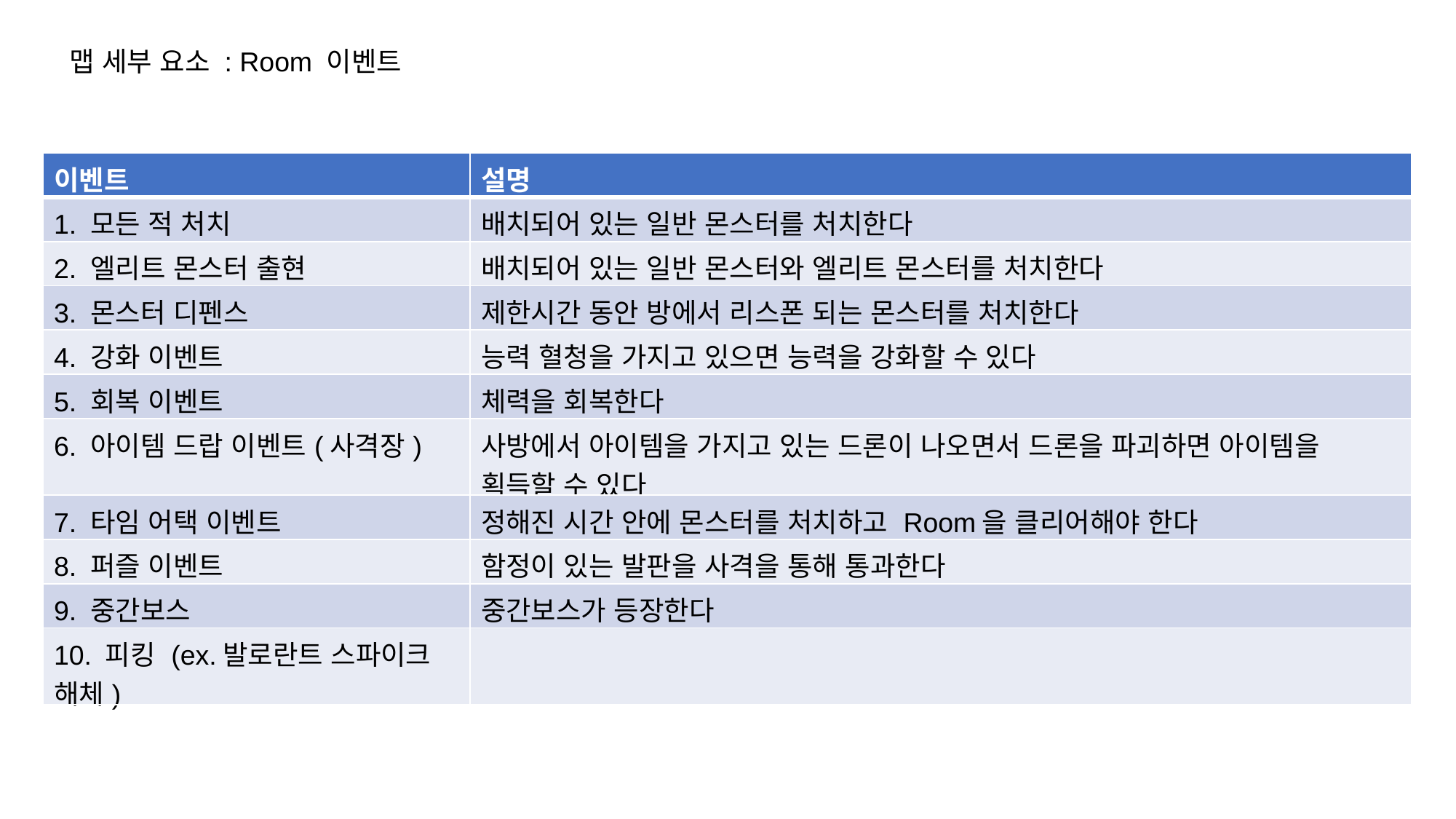

맵 세부 요소 : Room 이벤트
| 이벤트 | 설명 |
| --- | --- |
| 1. 모든 적 처치 | 배치되어 있는 일반 몬스터를 처치한다 |
| 2. 엘리트 몬스터 출현 | 배치되어 있는 일반 몬스터와 엘리트 몬스터를 처치한다 |
| 3. 몬스터 디펜스 | 제한시간 동안 방에서 리스폰 되는 몬스터를 처치한다 |
| 4. 강화 이벤트 | 능력 혈청을 가지고 있으면 능력을 강화할 수 있다 |
| 5. 회복 이벤트 | 체력을 회복한다 |
| 6. 아이템 드랍 이벤트(사격장) | 사방에서 아이템을 가지고 있는 드론이 나오면서 드론을 파괴하면 아이템을 획득할 수 있다 |
| 7. 타임 어택 이벤트 | 정해진 시간 안에 몬스터를 처치하고 Room을 클리어해야 한다 |
| 8. 퍼즐 이벤트 | 함정이 있는 발판을 사격을 통해 통과한다 |
| 9. 중간보스 | 중간보스가 등장한다 |
| 10. 피킹 (ex.발로란트 스파이크 해체) |  |